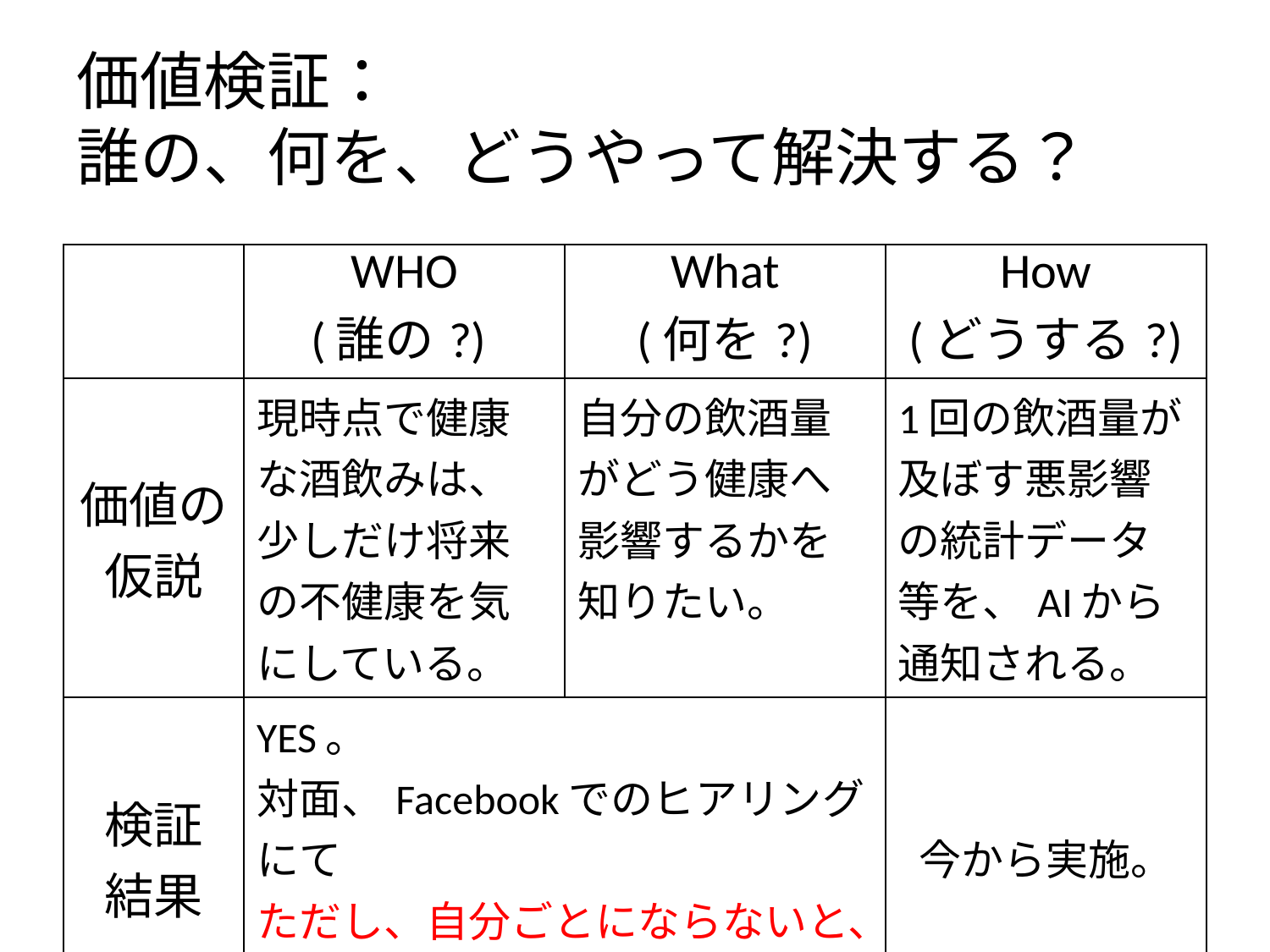

# 価値検証： 誰の、何を、どうやって解決する？
|  | WHO (誰の?) | What (何を?) | How (どうする?) |
| --- | --- | --- | --- |
| 価値の 仮説 | 現時点で健康な酒飲みは、少しだけ将来の不健康を気にしている。 | 自分の飲酒量がどう健康へ影響するかを知りたい。 | 1回の飲酒量が及ぼす悪影響の統計データ等を、AIから通知される。 |
| 検証 結果 | YES。 対面、Facebookでのヒアリングにて ただし、自分ごとにならないと、継続できないことが判明 |  | 今から実施。 |